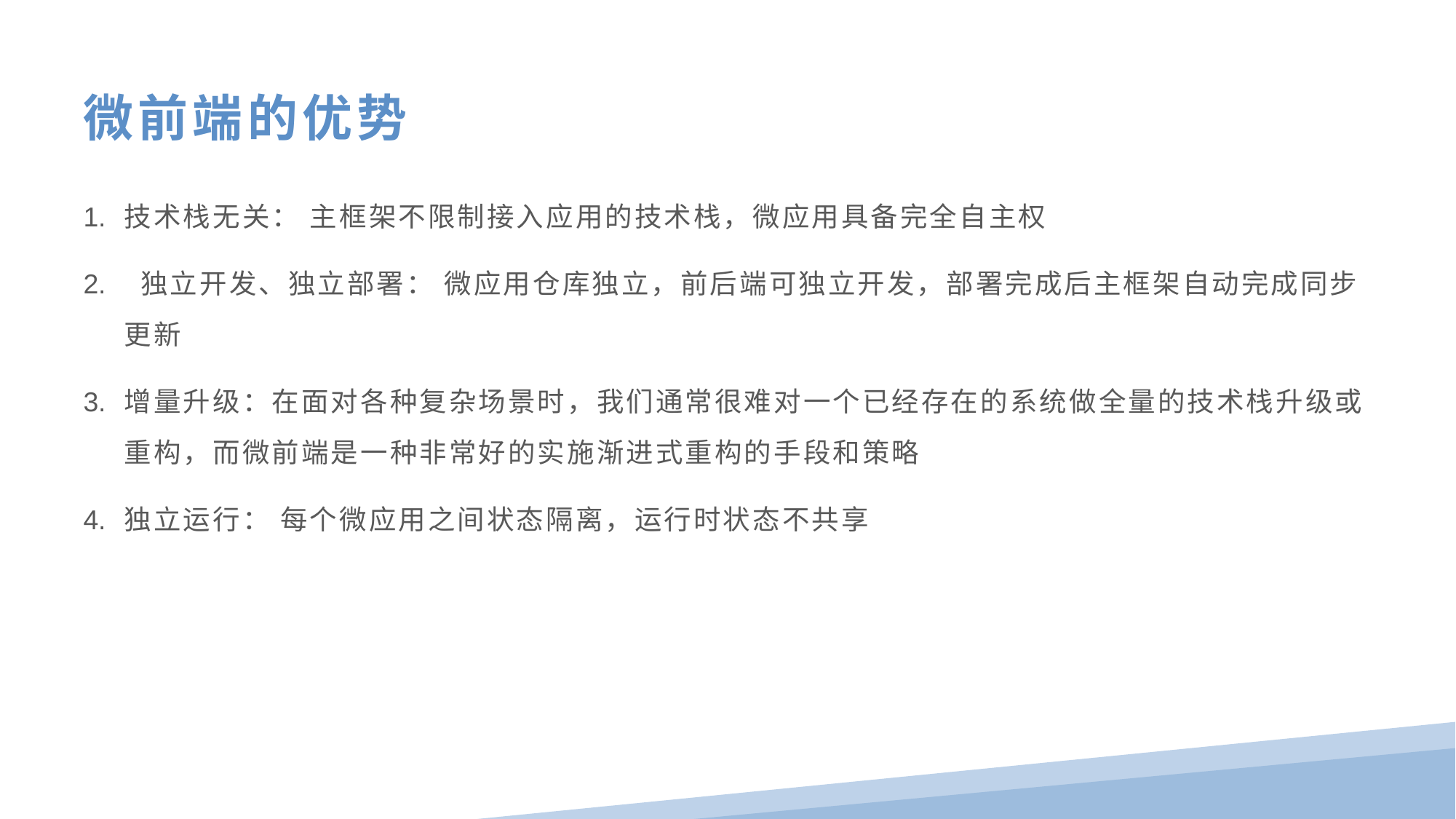

微前端的优势
技术栈无关： 主框架不限制接入应用的技术栈，微应用具备完全自主权
 独立开发、独立部署： 微应用仓库独立，前后端可独立开发，部署完成后主框架自动完成同步更新
增量升级：在面对各种复杂场景时，我们通常很难对一个已经存在的系统做全量的技术栈升级或重构，而微前端是一种非常好的实施渐进式重构的手段和策略
独立运行： 每个微应用之间状态隔离，运行时状态不共享